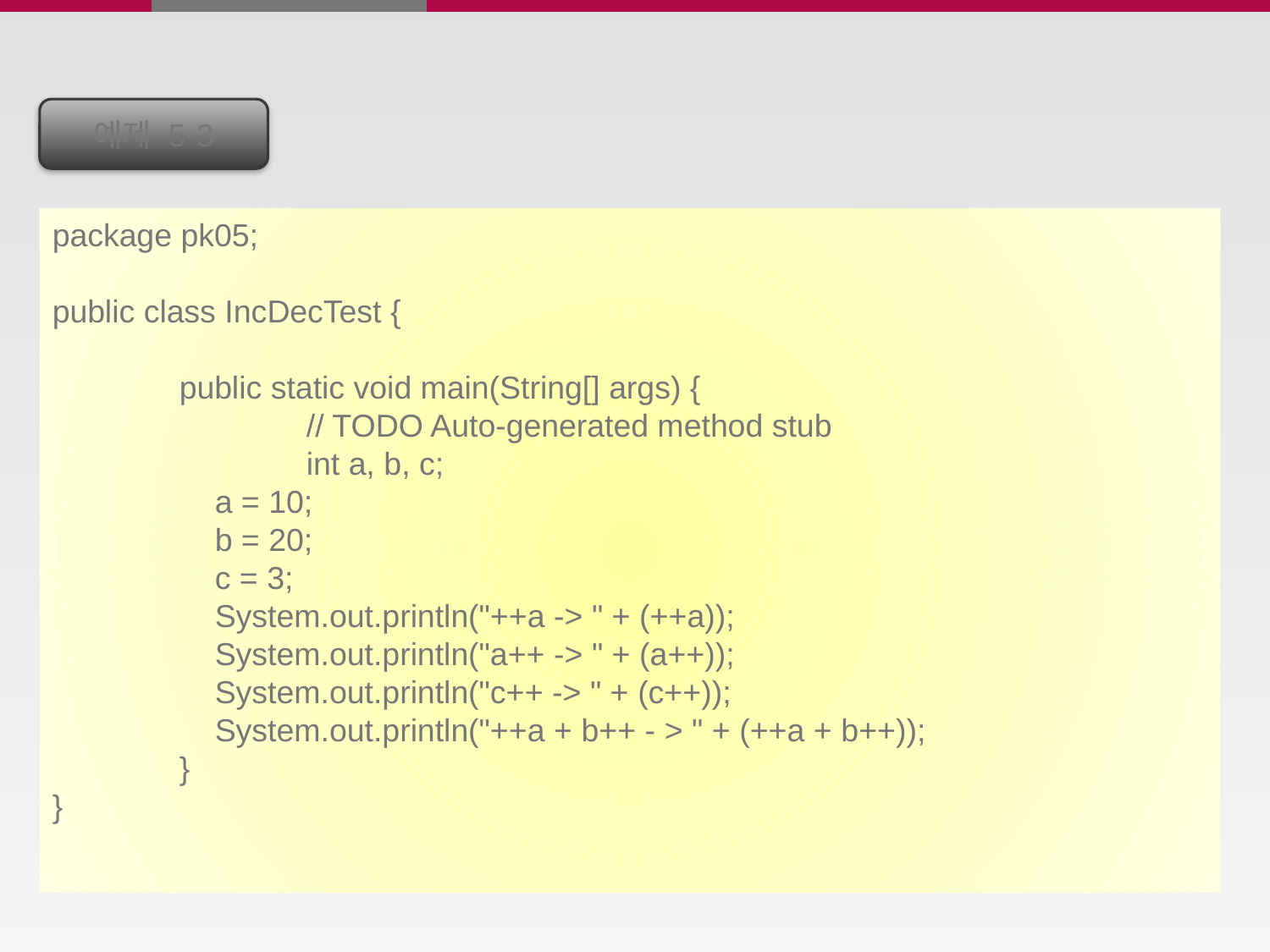

예제 5-3
package pk05;

public class IncDecTest {

	public static void main(String[] args) {
		// TODO Auto-generated method stub
		int a, b, c;
	    a = 10;
	    b = 20;
	    c = 3;
	    System.out.println("++a -> " + (++a));
	    System.out.println("a++ -> " + (a++));
	    System.out.println("c++ -> " + (c++));
	    System.out.println("++a + b++ - > " + (++a + b++));
	}
}